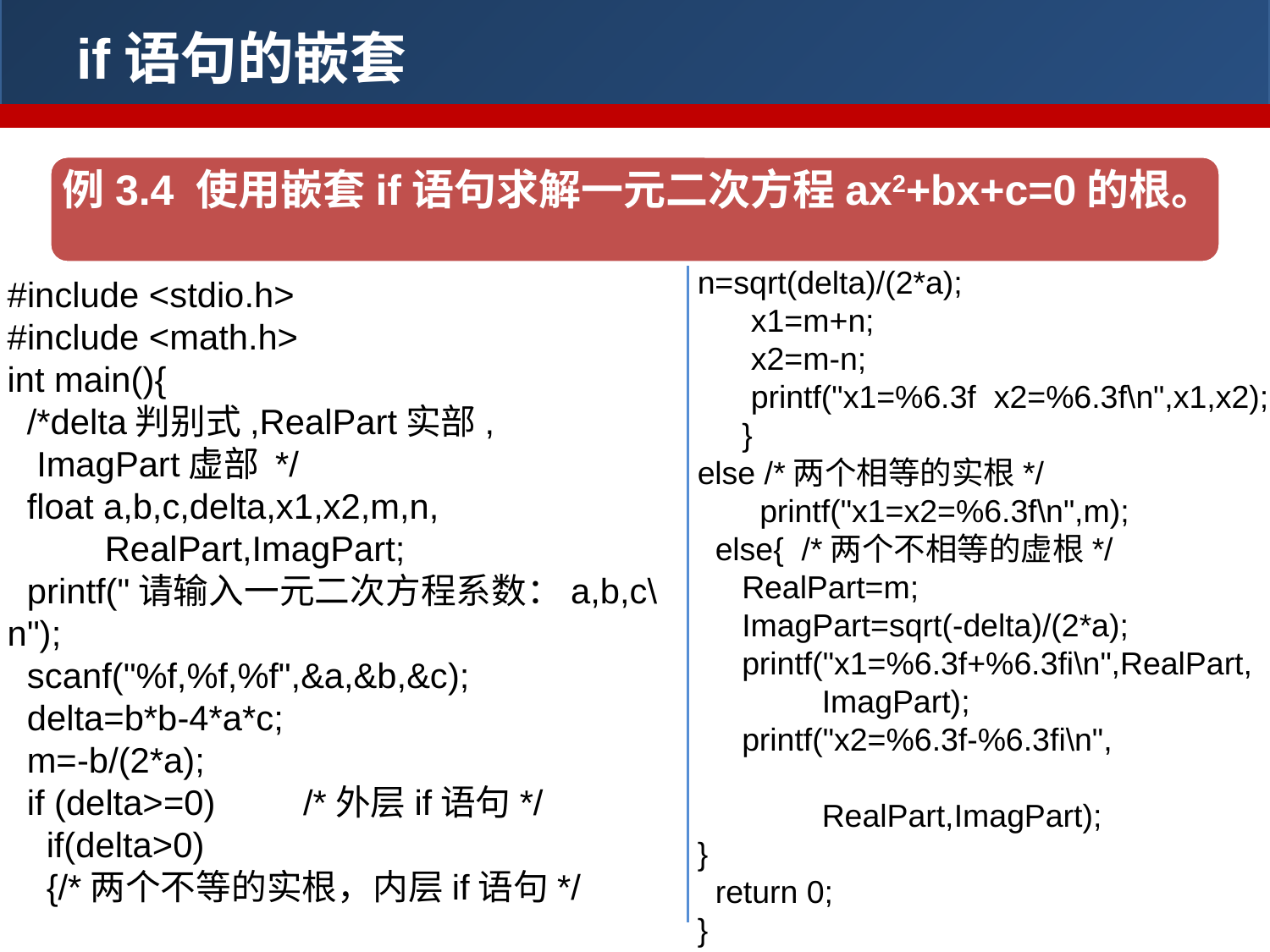

if语句的嵌套

例3.4 使用嵌套if语句求解一元二次方程ax2+bx+c=0的根。
n=sqrt(delta)/(2*a);
      x1=m+n;
      x2=m-n;
      printf("x1=%6.3f  x2=%6.3f\n",x1,x2);
     }
else /*两个相等的实根*/
       printf("x1=x2=%6.3f\n",m);
  else{  /*两个不相等的虚根*/
     RealPart=m;
     ImagPart=sqrt(-delta)/(2*a);
     printf("x1=%6.3f+%6.3fi\n",RealPart,
              ImagPart);
     printf("x2=%6.3f-%6.3fi\n",
              RealPart,ImagPart);
}
  return 0;
}
#include <stdio.h>
#include <math.h>
int main(){
  /*delta判别式,RealPart实部,
   ImagPart虚部 */
  float a,b,c,delta,x1,x2,m,n,
          RealPart,ImagPart;
  printf("请输入一元二次方程系数：a,b,c\n");
  scanf("%f,%f,%f",&a,&b,&c);
  delta=b*b-4*a*c;
  m=-b/(2*a);
  if (delta>=0)         /*外层if语句*/
    if(delta>0)
    {/*两个不等的实根，内层if语句*/